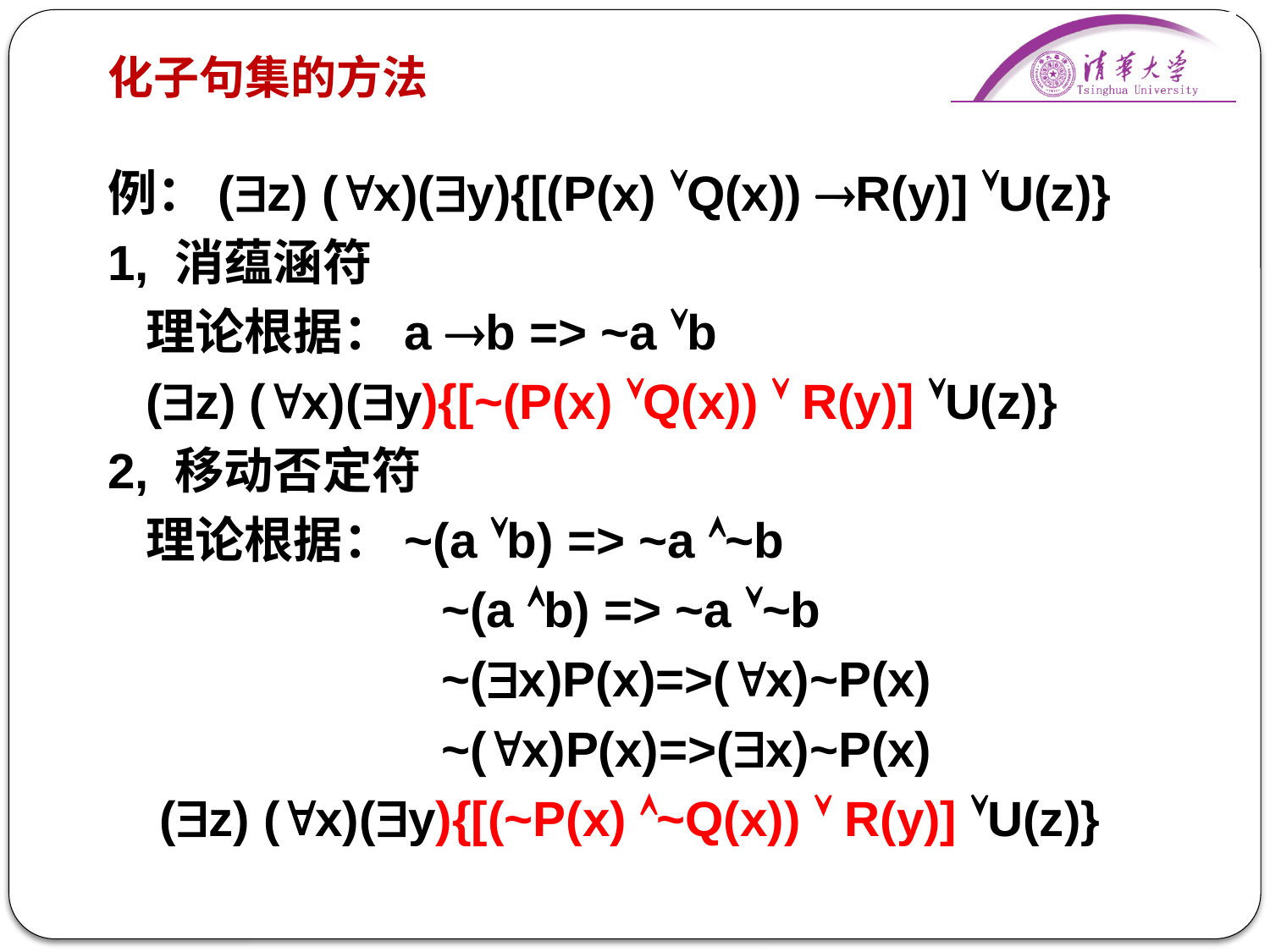

# 化子句集的方法
例：(∃z) (∀x)(∃y){[(P(x) ∨Q(x)) →R(y)] ∨U(z)}
1, 消蕴涵符
	理论根据：a →b => ~a ∨b
	(∃z) (∀x)(∃y){[~(P(x) ∨Q(x)) ∨ R(y)] ∨U(z)}
2, 移动否定符
	理论根据：~(a ∨b) => ~a ∧~b
			   ~(a ∧b) => ~a ∨~b
			   ~(∃x)P(x)=>(∀x)~P(x)
			   ~(∀x)P(x)=>(∃x)~P(x)
	 (∃z) (∀x)(∃y){[(~P(x) ∧~Q(x)) ∨ R(y)] ∨U(z)}
4